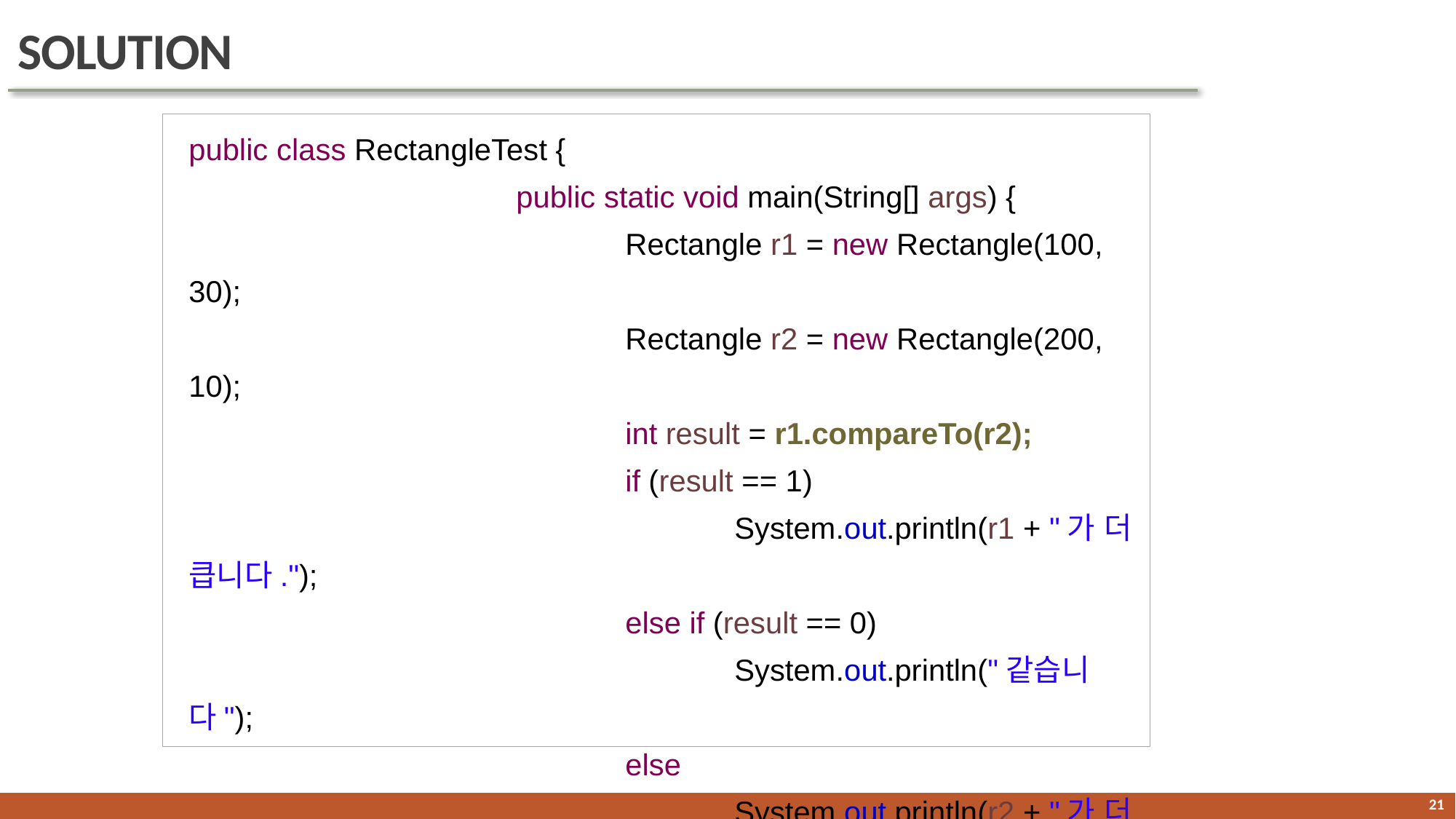

# SOLUTION
public class RectangleTest {
			public static void main(String[] args) {
				Rectangle r1 = new Rectangle(100, 30);
				Rectangle r2 = new Rectangle(200, 10);
				int result = r1.compareTo(r2);
				if (result == 1)
					System.out.println(r1 + "가 더 큽니다.");
				else if (result == 0)
					System.out.println("같습니다");
				else
					System.out.println(r2 + "가 더 큽니다.");
	}
}
21